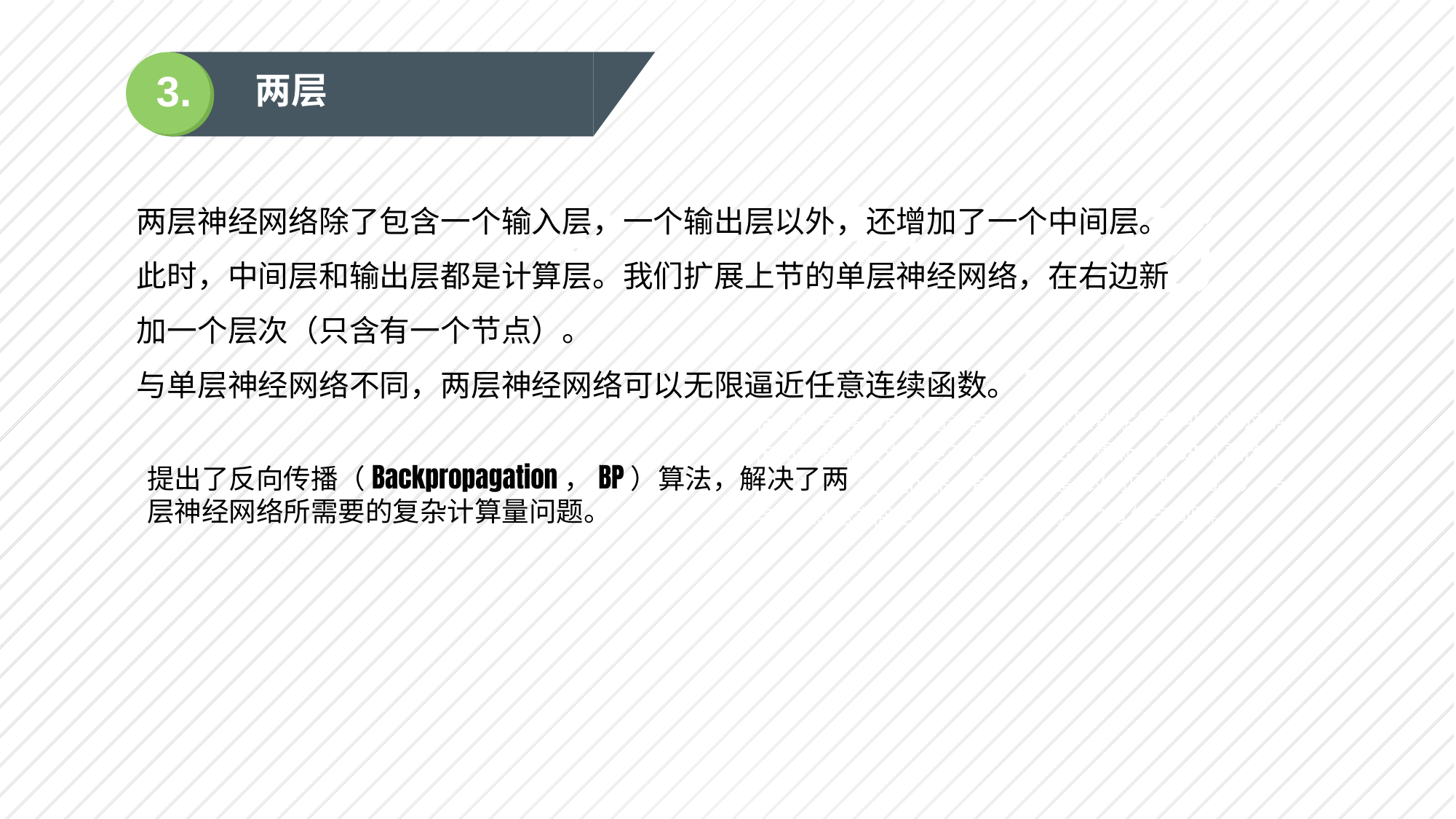

3.

两层
两层神经网络除了包含一个输入层，一个输出层以外，还增加了一个中间层。
此时，中间层和输出层都是计算层。我们扩展上节的单层神经网络，在右边新加一个层次（只含有一个节点）。
与单层神经网络不同，两层神经网络可以无限逼近任意连续函数。T

标题数字等都可以通过点击和重新输入进行更改，建议正文10-16号字，1.3倍字间距。
标题数字等都可以通过点击和重新输入进行更改，建议正文10-16号字，1.3倍字间距。
提出了反向传播（Backpropagation，BP）算法，解决了两层神经网络所需要的复杂计算量问题。